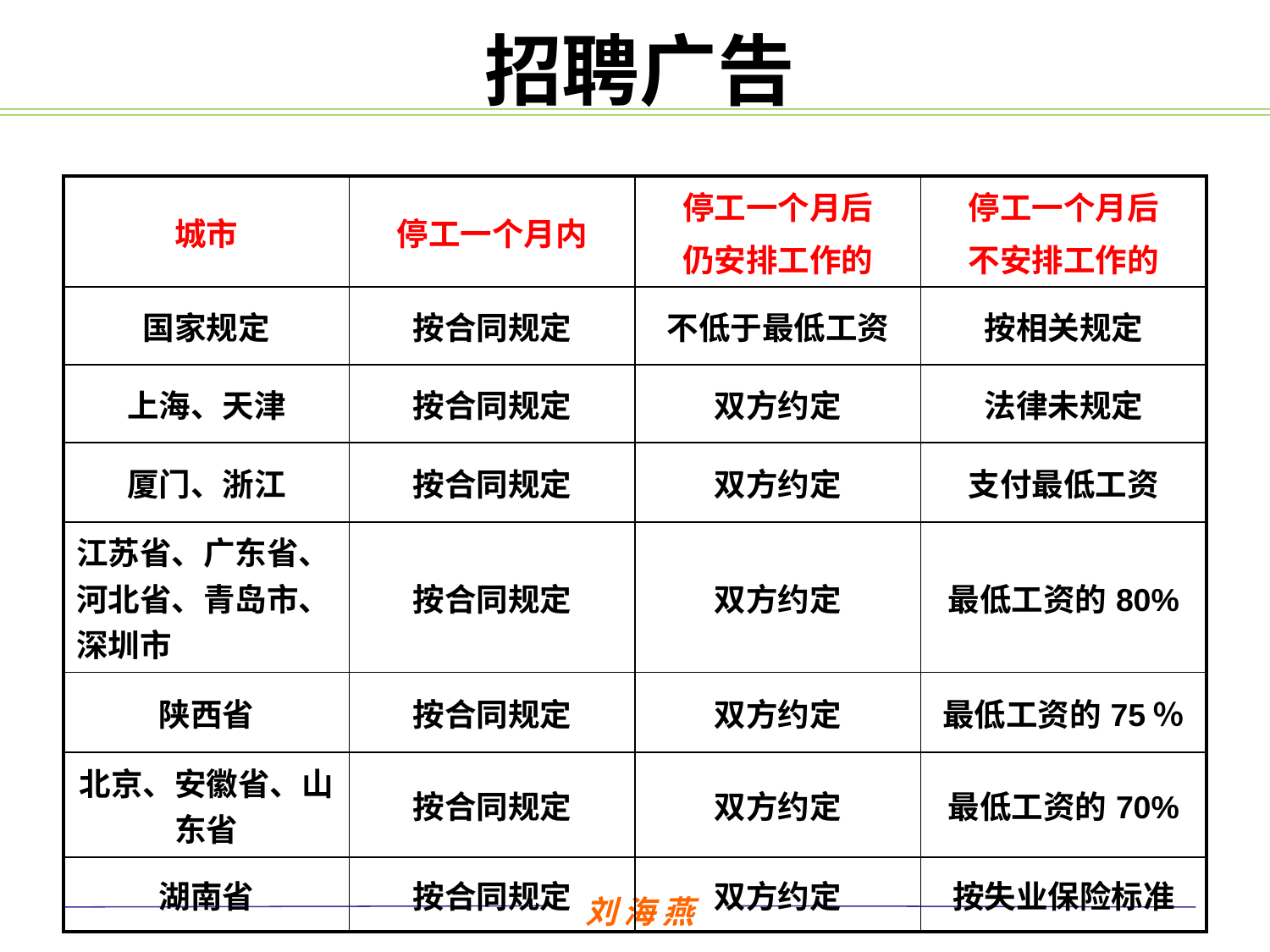

# 招聘广告
| 城市 | 停工一个月内 | 停工一个月后 仍安排工作的 | 停工一个月后 不安排工作的 |
| --- | --- | --- | --- |
| 国家规定 | 按合同规定 | 不低于最低工资 | 按相关规定 |
| 上海、天津 | 按合同规定 | 双方约定 | 法律未规定 |
| 厦门、浙江 | 按合同规定 | 双方约定 | 支付最低工资 |
| 江苏省、广东省、河北省、青岛市、深圳市 | 按合同规定 | 双方约定 | 最低工资的80% |
| 陕西省 | 按合同规定 | 双方约定 | 最低工资的75％ |
| 北京、安徽省、山东省 | 按合同规定 | 双方约定 | 最低工资的70% |
| 湖南省 | 按合同规定 | 双方约定 | 按失业保险标准 |